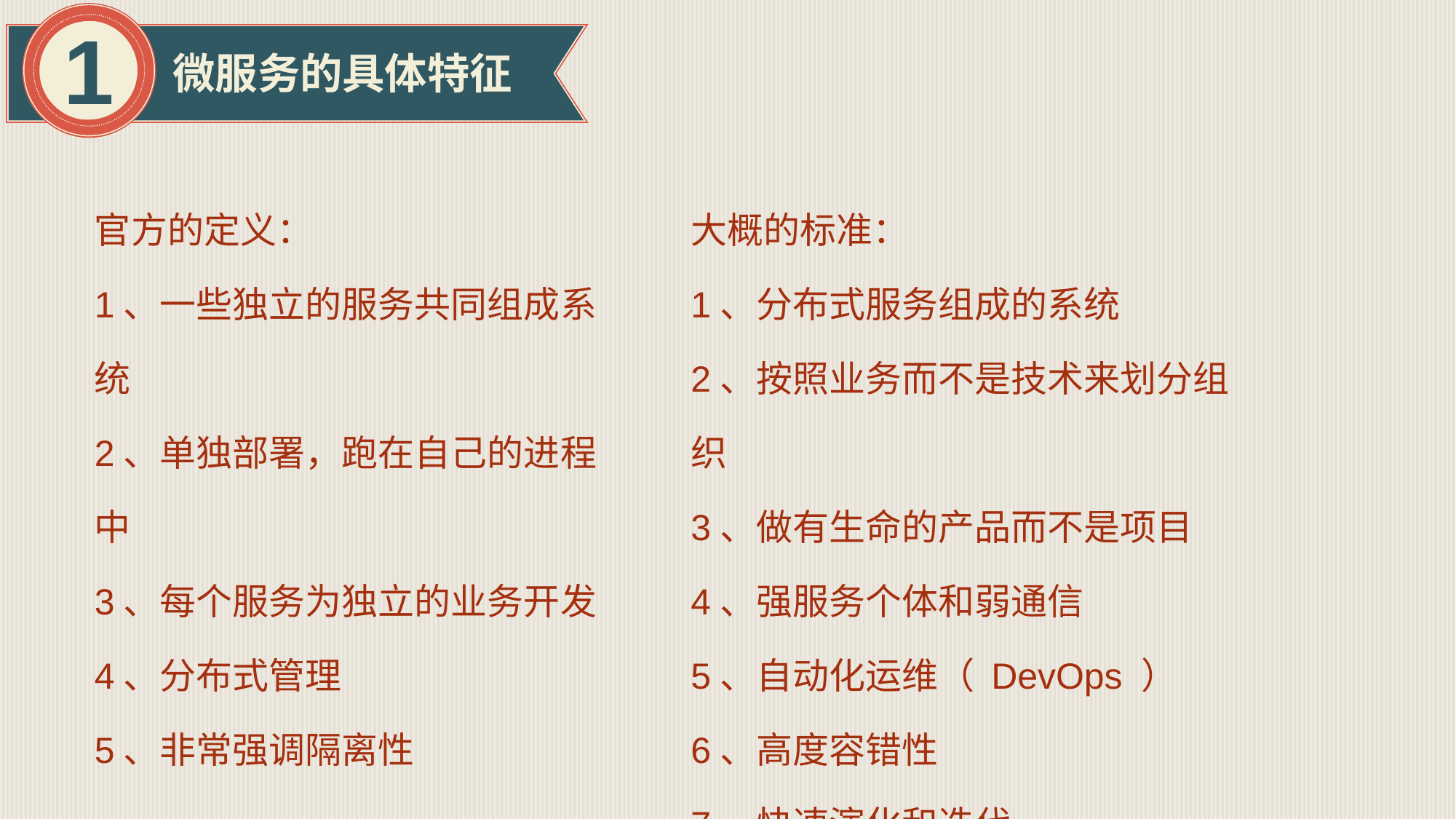

1

微服务的具体特征
官方的定义：
1、一些独立的服务共同组成系统
2、单独部署，跑在自己的进程中
3、每个服务为独立的业务开发
4、分布式管理
5、非常强调隔离性
大概的标准：
1、分布式服务组成的系统
2、按照业务而不是技术来划分组织
3、做有生命的产品而不是项目
4、强服务个体和弱通信
5、自动化运维（ DevOps ）
6、高度容错性
7、快速演化和迭代